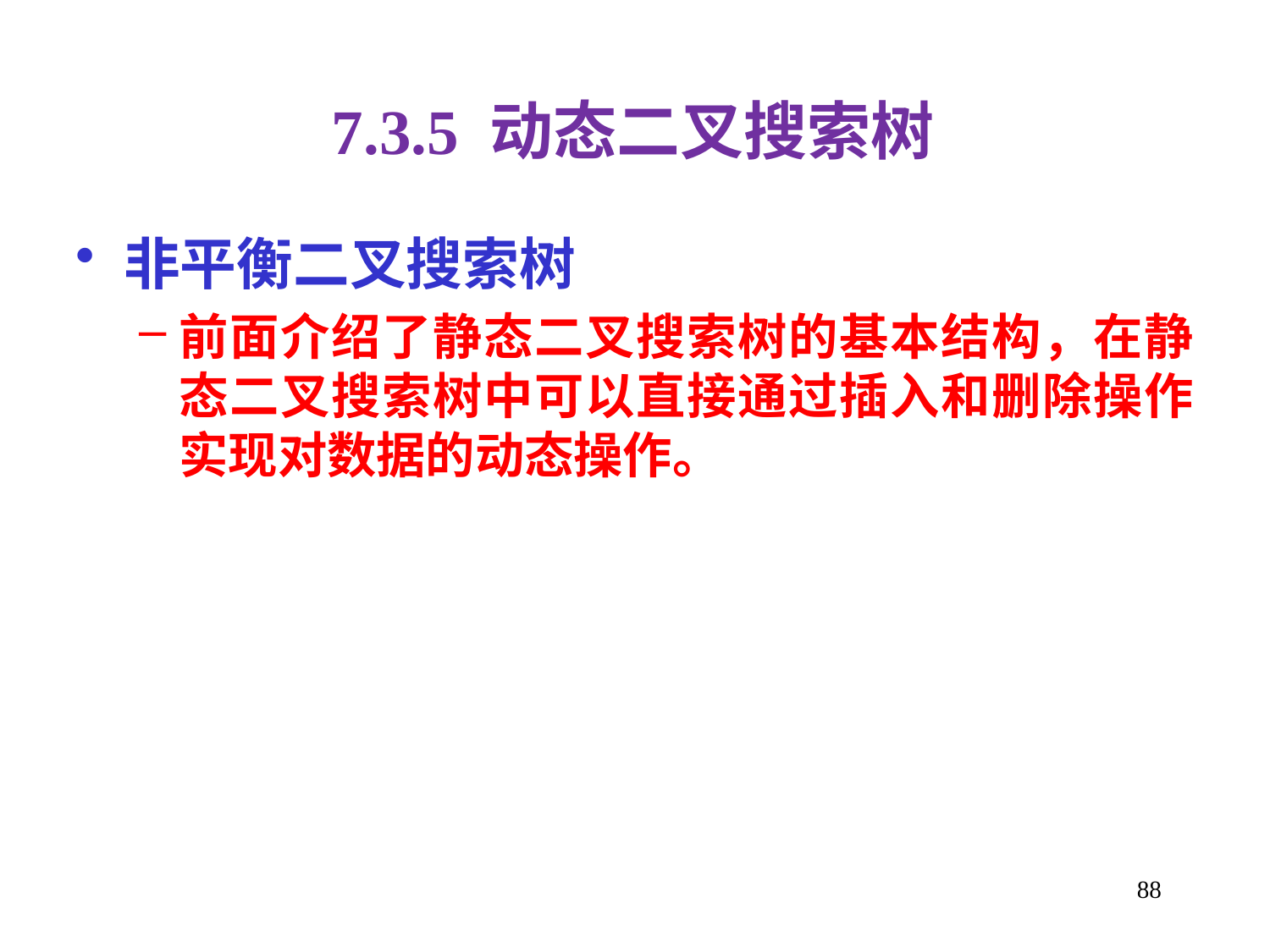

7.3.5 动态二叉搜索树
非平衡二叉搜索树
前面介绍了静态二叉搜索树的基本结构，在静态二叉搜索树中可以直接通过插入和删除操作实现对数据的动态操作。
88